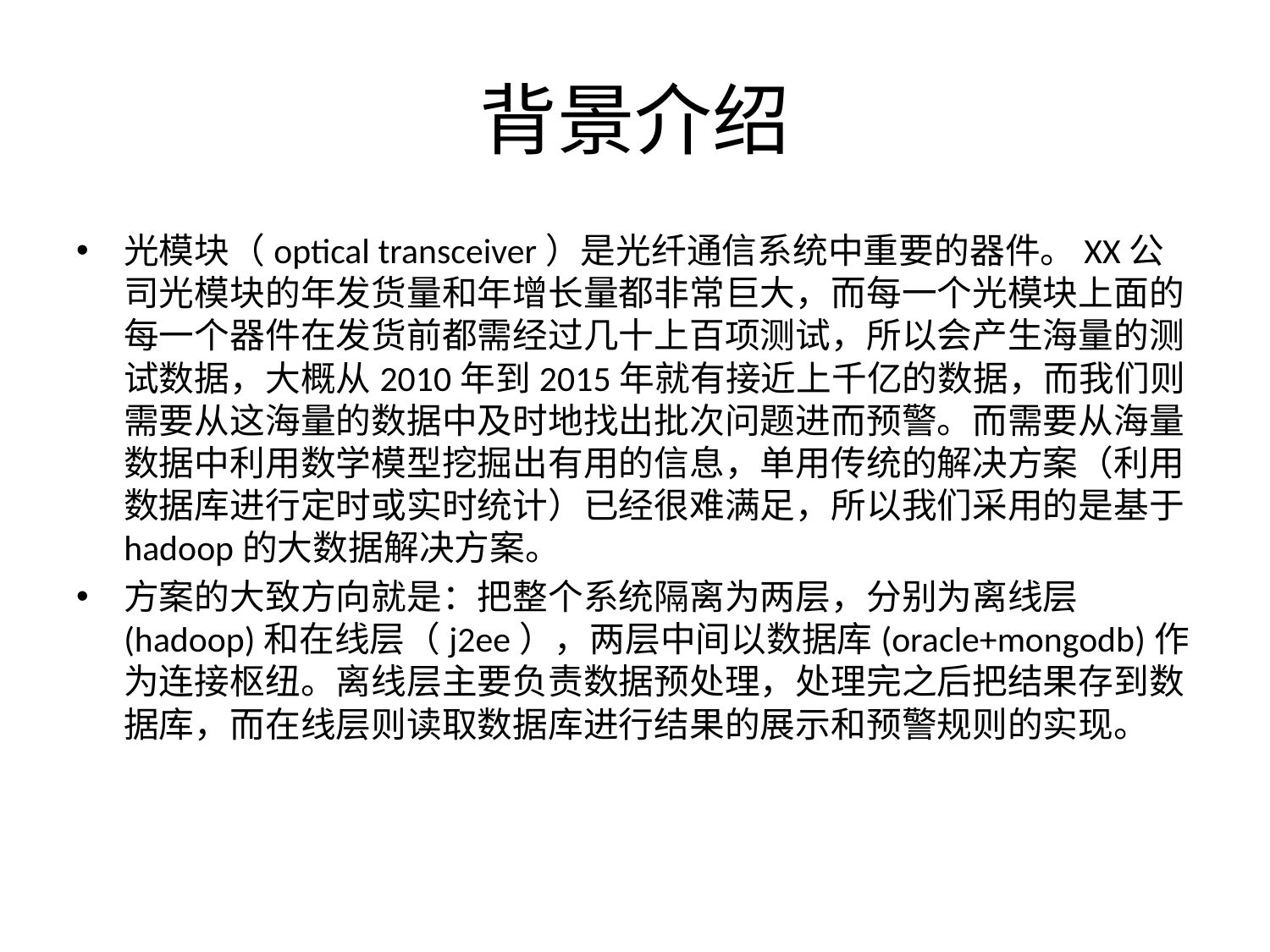

# 背景介绍
光模块（optical transceiver）是光纤通信系统中重要的器件。XX公司光模块的年发货量和年增长量都非常巨大，而每一个光模块上面的每一个器件在发货前都需经过几十上百项测试，所以会产生海量的测试数据，大概从2010年到2015年就有接近上千亿的数据，而我们则需要从这海量的数据中及时地找出批次问题进而预警。而需要从海量数据中利用数学模型挖掘出有用的信息，单用传统的解决方案（利用数据库进行定时或实时统计）已经很难满足，所以我们采用的是基于hadoop的大数据解决方案。
方案的大致方向就是：把整个系统隔离为两层，分别为离线层(hadoop)和在线层（j2ee），两层中间以数据库(oracle+mongodb)作为连接枢纽。离线层主要负责数据预处理，处理完之后把结果存到数据库，而在线层则读取数据库进行结果的展示和预警规则的实现。